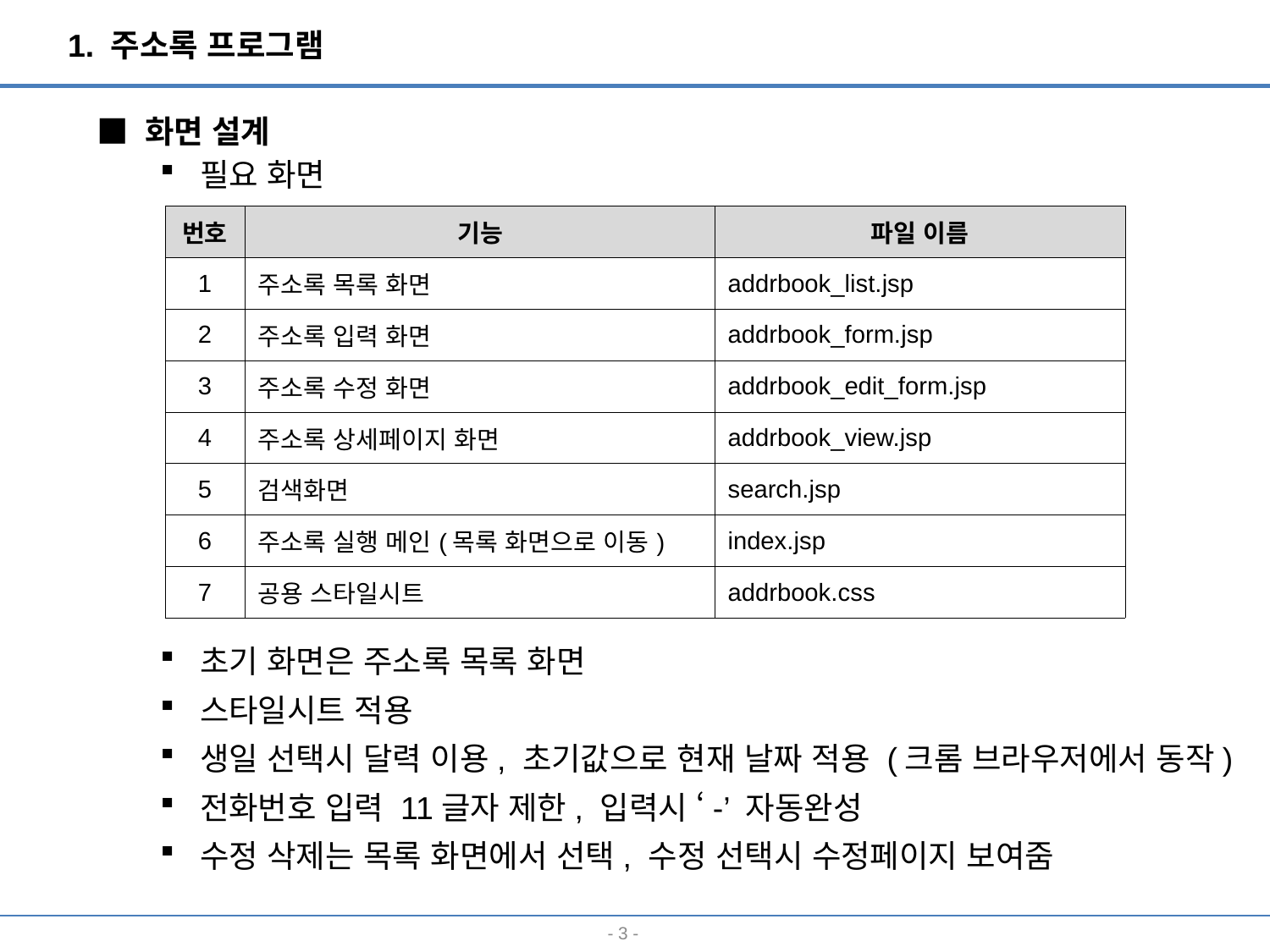

1. 주소록 프로그램
■ 화면 설계
필요 화면

초기 화면은 주소록 목록 화면
스타일시트 적용
생일 선택시 달력 이용, 초기값으로 현재 날짜 적용 (크롬 브라우저에서 동작)
전화번호 입력 11글자 제한, 입력시 ‘-’ 자동완성
수정 삭제는 목록 화면에서 선택, 수정 선택시 수정페이지 보여줌
| 번호 | 기능 | 파일 이름 |
| --- | --- | --- |
| 1 | 주소록 목록 화면 | addrbook\_list.jsp |
| 2 | 주소록 입력 화면 | addrbook\_form.jsp |
| 3 | 주소록 수정 화면 | addrbook\_edit\_form.jsp |
| 4 | 주소록 상세페이지 화면 | addrbook\_view.jsp |
| 5 | 검색화면 | search.jsp |
| 6 | 주소록 실행 메인(목록 화면으로 이동) | index.jsp |
| 7 | 공용 스타일시트 | addrbook.css |
- 3 -